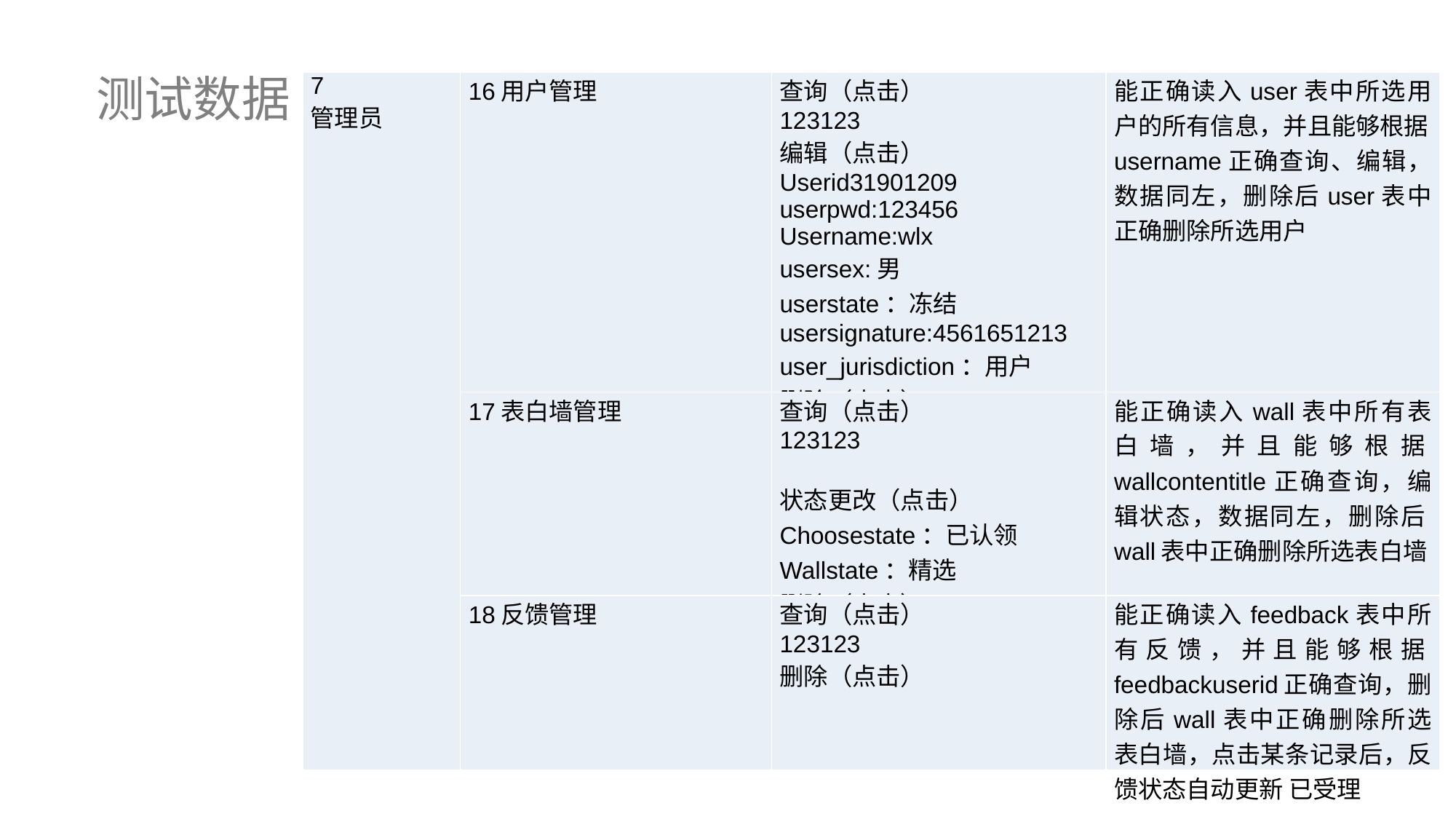

测试数据
| 7 管理员 | 16用户管理 | 查询（点击） 123123 编辑（点击） Userid31901209 userpwd:123456 Username:wlx usersex:男 userstate：冻结 usersignature:4561651213 user\_jurisdiction：用户 删除（点击） | 能正确读入user表中所选用户的所有信息，并且能够根据username正确查询、编辑，数据同左，删除后user表中正确删除所选用户 |
| --- | --- | --- | --- |
|  | 17表白墙管理 | 查询（点击） 123123   状态更改（点击） Choosestate：已认领 Wallstate：精选 删除（点击） | 能正确读入wall表中所有表白墙，并且能够根据wallcontentitle正确查询，编辑状态，数据同左，删除后wall表中正确删除所选表白墙 |
|  | 18反馈管理 | 查询（点击） 123123 删除（点击） | 能正确读入feedback表中所有反馈，并且能够根据feedbackuserid正确查询，删除后wall表中正确删除所选表白墙，点击某条记录后，反馈状态自动更新 已受理 |